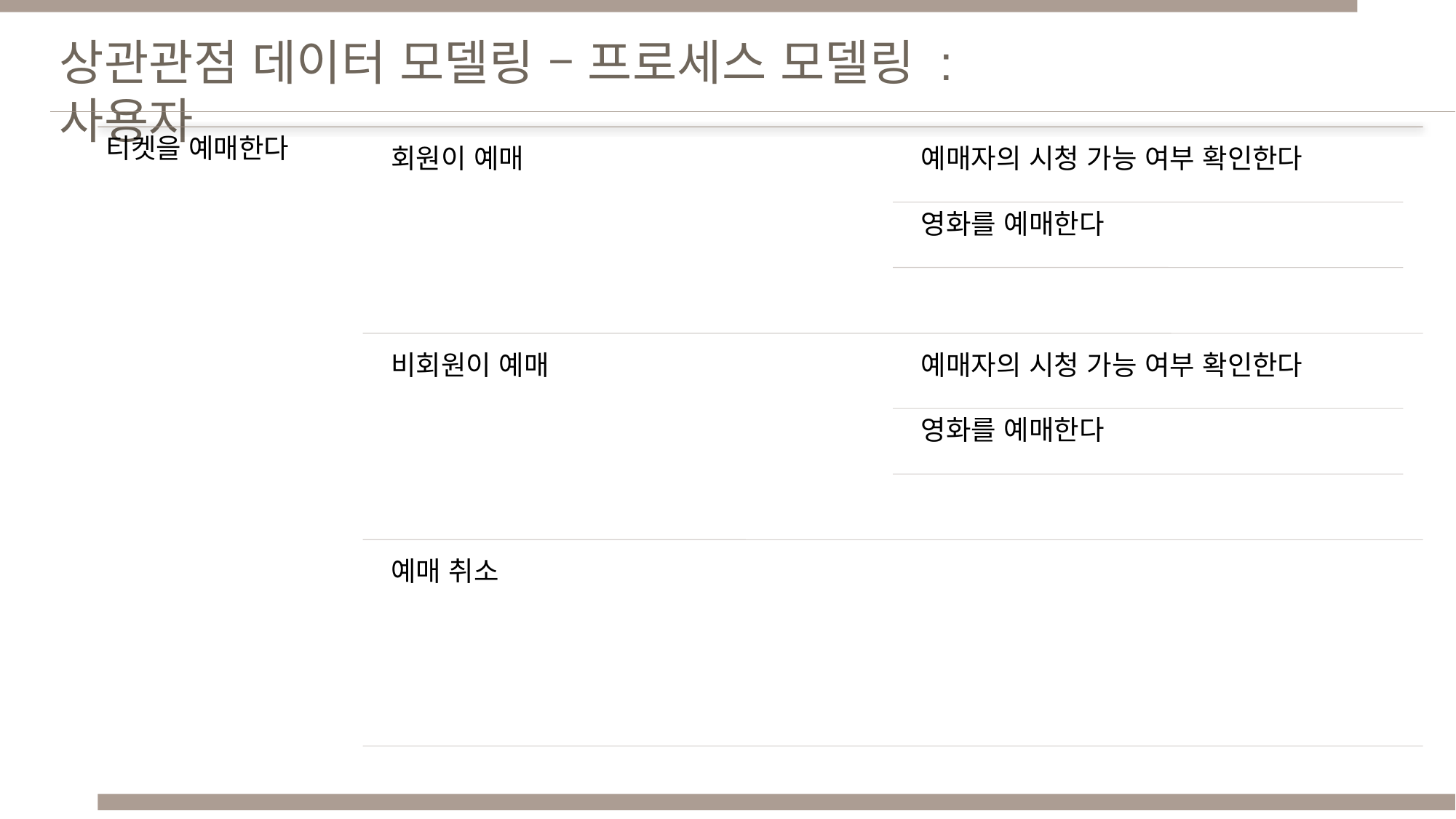

상관관점 데이터 모델링 – 프로세스 모델링 : 사용자

티켓을 예매한다

회원이 예매

예매자의 시청 가능 여부 확인한다

영화를 예매한다

비회원이 예매

예매자의 시청 가능 여부 확인한다

영화를 예매한다

예매 취소